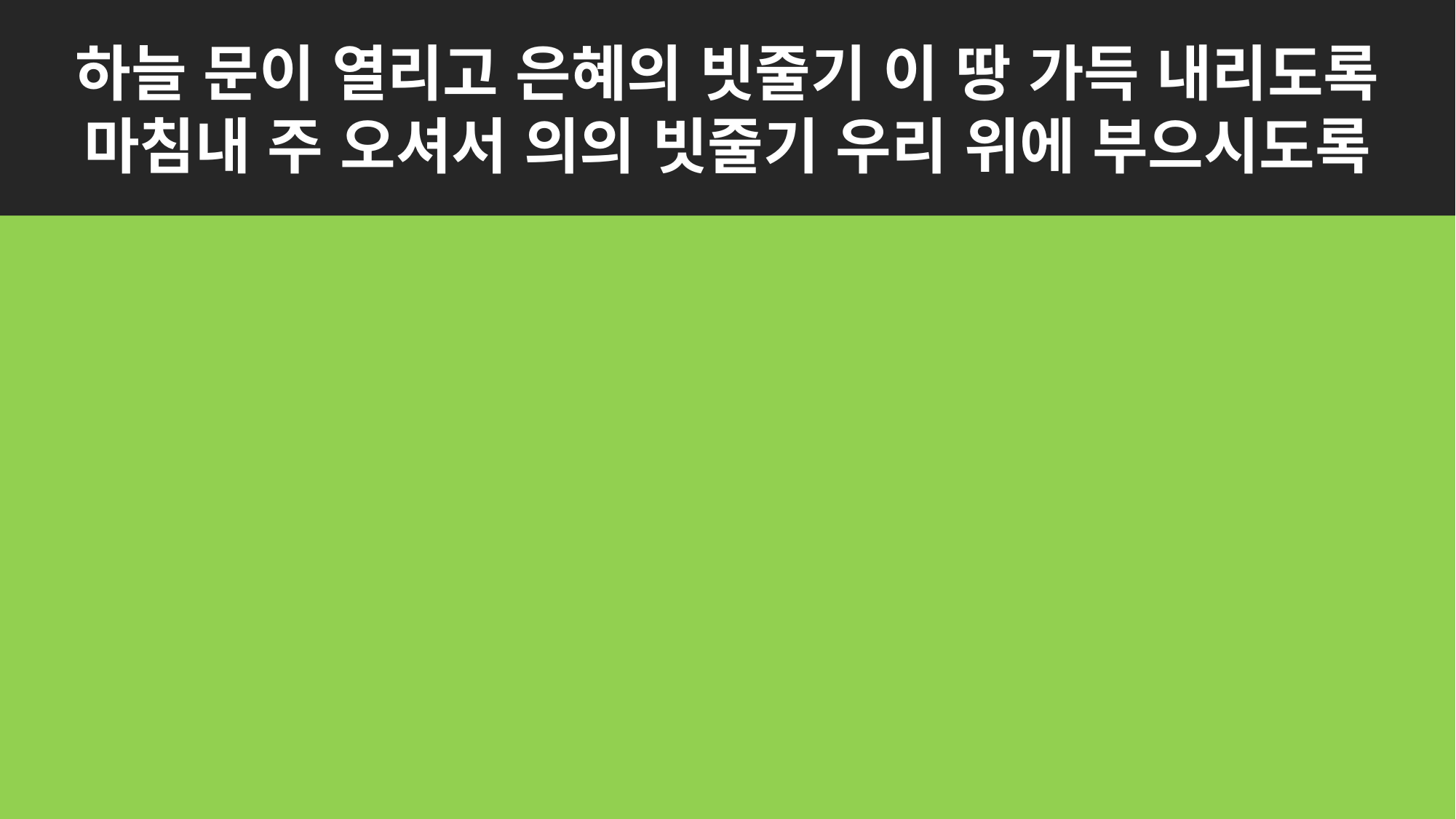

하늘 문이 열리고 은혜의 빗줄기 이 땅 가득 내리도록
마침내 주 오셔서 의의 빗줄기 우리 위에 부으시도록